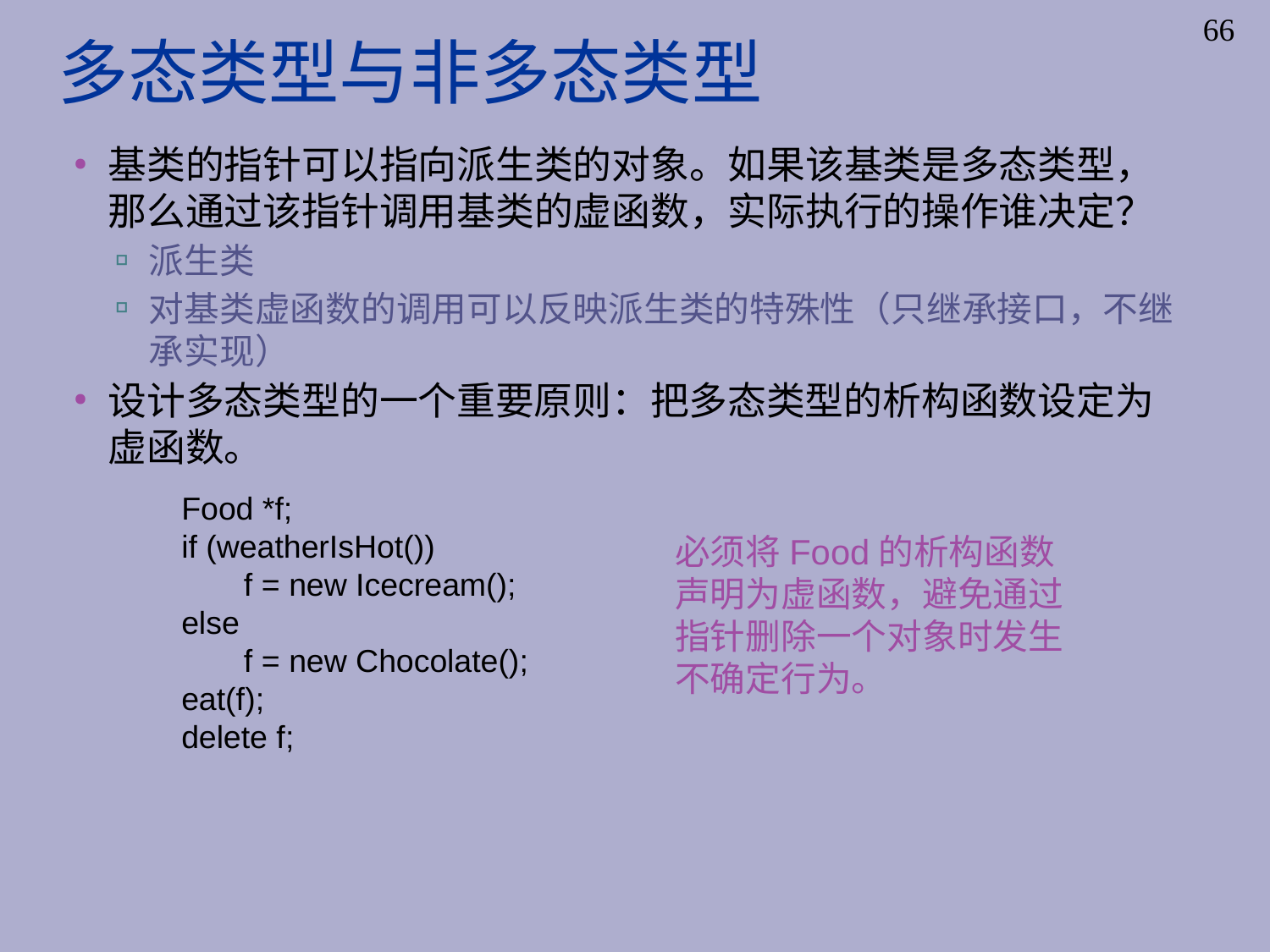

# 多态类型与非多态类型
66
基类的指针可以指向派生类的对象。如果该基类是多态类型，那么通过该指针调用基类的虚函数，实际执行的操作谁决定？
派生类
对基类虚函数的调用可以反映派生类的特殊性（只继承接口，不继承实现）
设计多态类型的一个重要原则：把多态类型的析构函数设定为虚函数。
Food *f;
if (weatherIsHot())
       f = new Icecream();
else
       f = new Chocolate();
eat(f);
delete f;
必须将Food的析构函数声明为虚函数，避免通过指针删除一个对象时发生不确定行为。